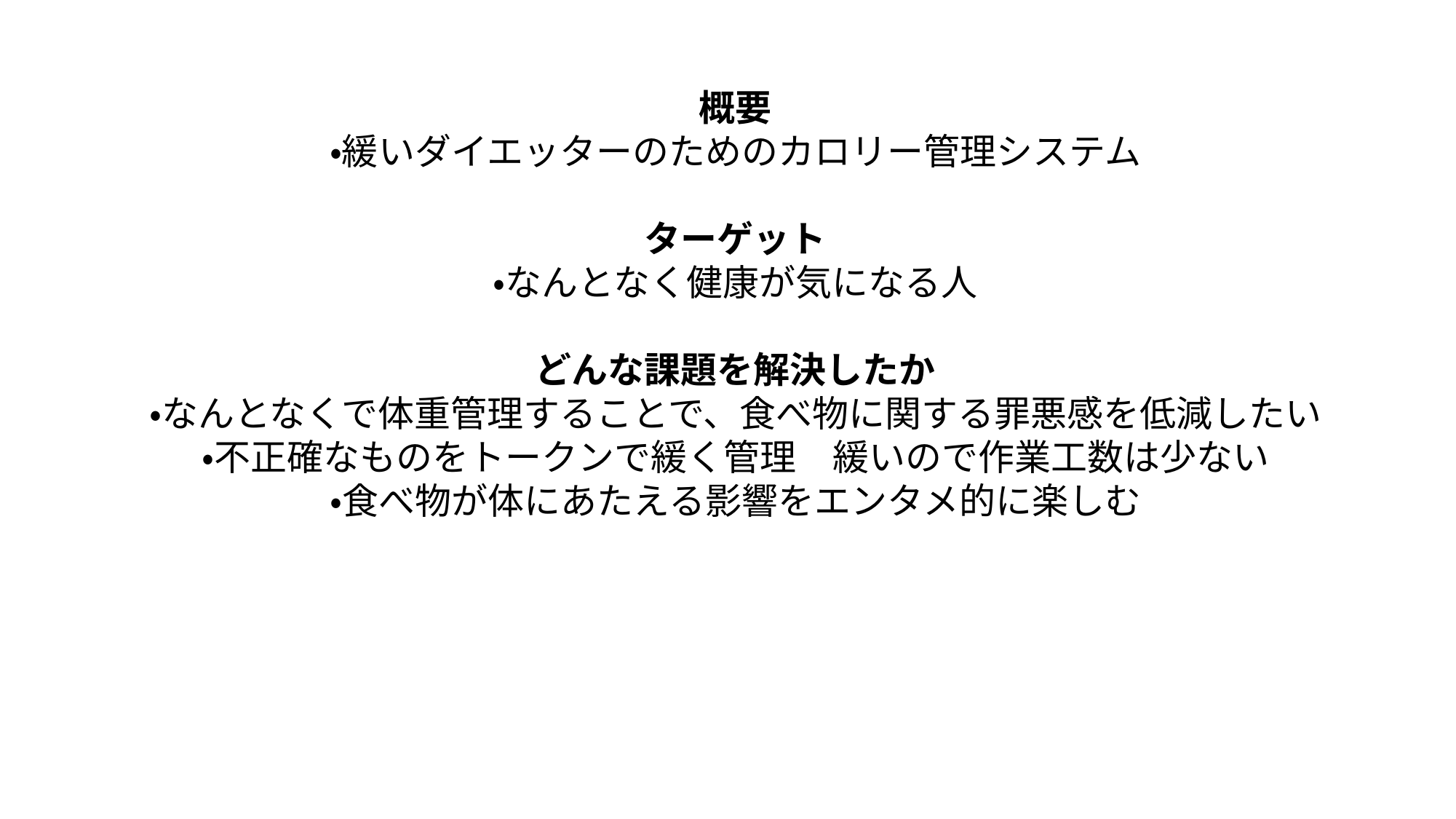

概要
・緩いダイエッターのためのカロリー管理システム

ターゲット
・なんとなく健康が気になる人

どんな課題を解決したか
・なんとなくで体重管理することで、食べ物に関する罪悪感を低減したい
・不正確なものをトークンで緩く管理　緩いので作業工数は少ない
・食べ物が体にあたえる影響をエンタメ的に楽しむ